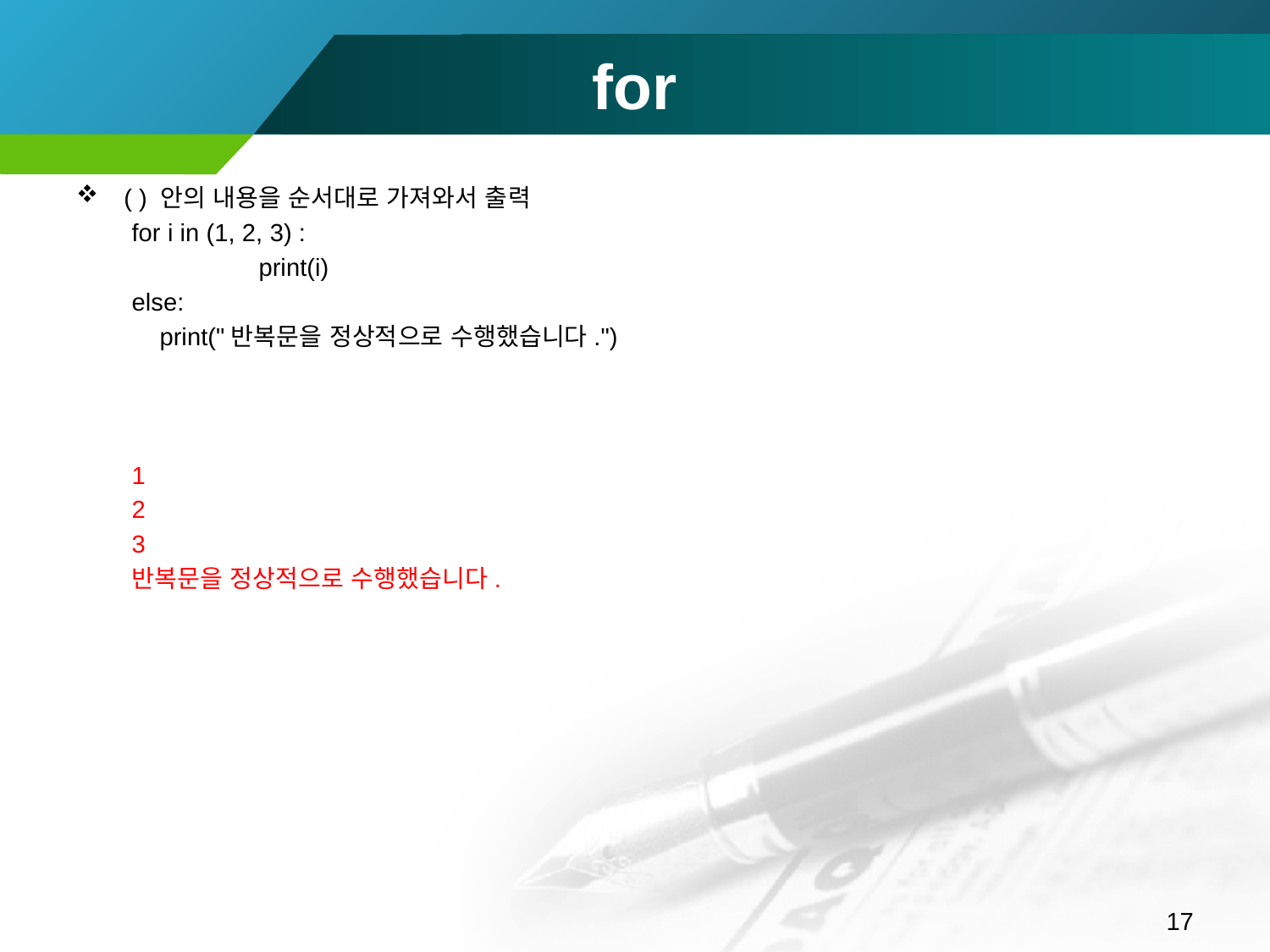

# for
( ) 안의 내용을 순서대로 가져와서 출력
for i in (1, 2, 3) :
	print(i)
else:
    print("반복문을 정상적으로 수행했습니다.")

1
2
3
반복문을 정상적으로 수행했습니다.
17